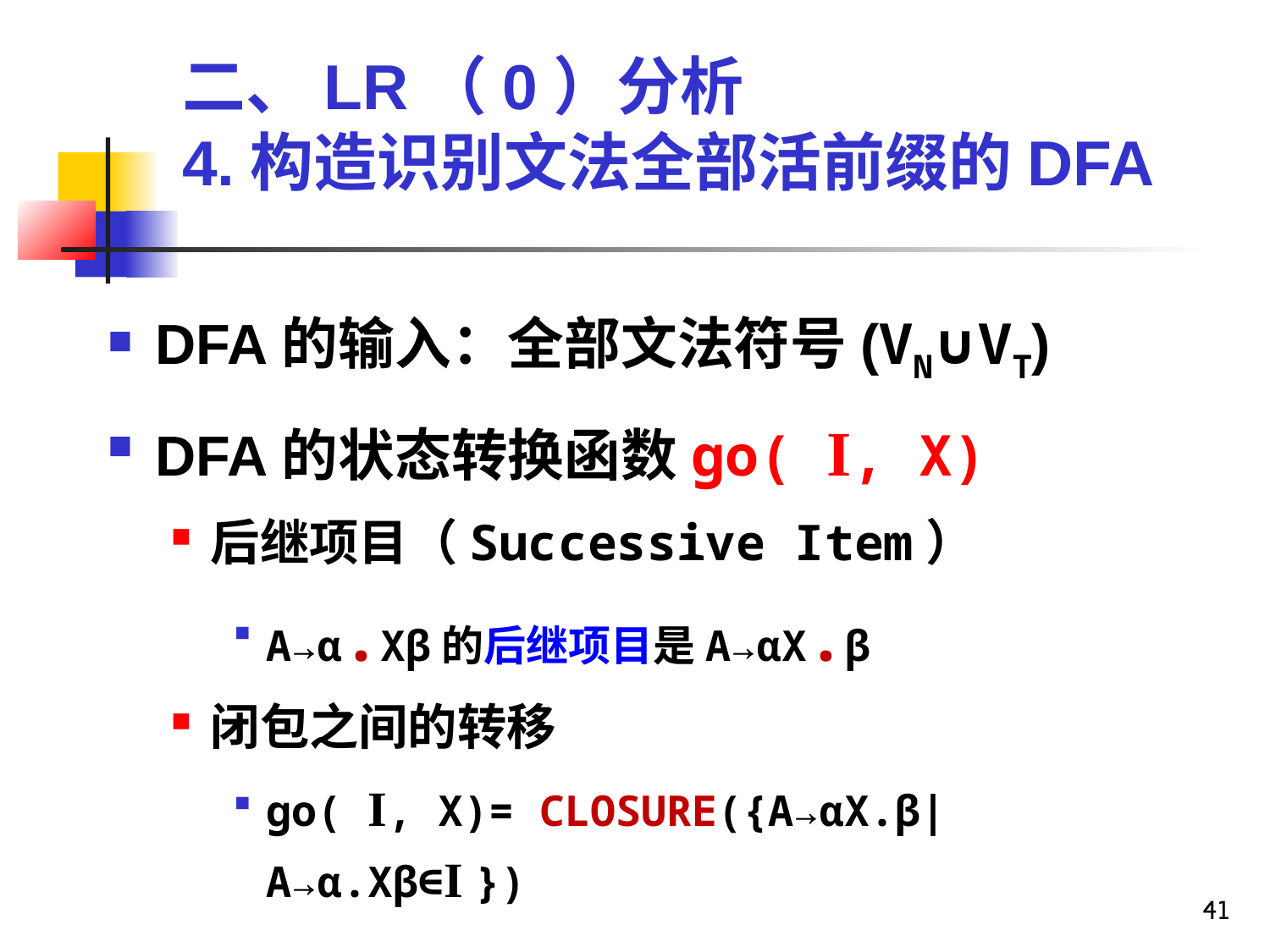

二、LR（0）分析
4.构造识别文法全部活前缀的DFA
DFA的输入：全部文法符号(VN∪VT)
DFA的状态转换函数go( I, X)
后继项目（Successive Item）
A→α.Xβ的后继项目是A→αX.β
闭包之间的转移
go( I, X)= CLOSURE({A→αX.β| A→α.Xβ∈I })
41